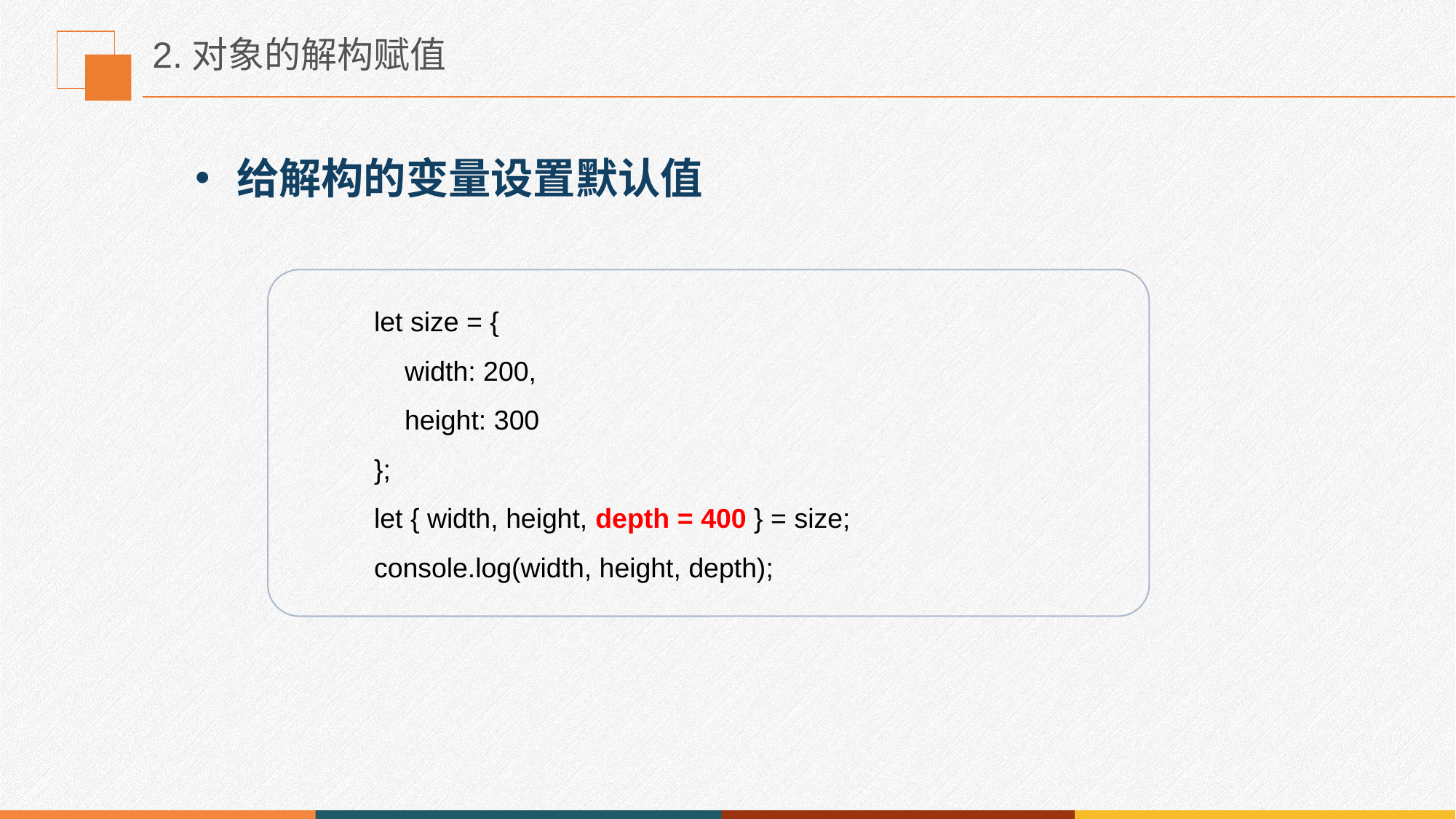

# 2.对象的解构赋值
给解构的变量设置默认值

let size = {
    width: 200,
    height: 300
};
let { width, height, depth = 400 } = size;
console.log(width, height, depth);